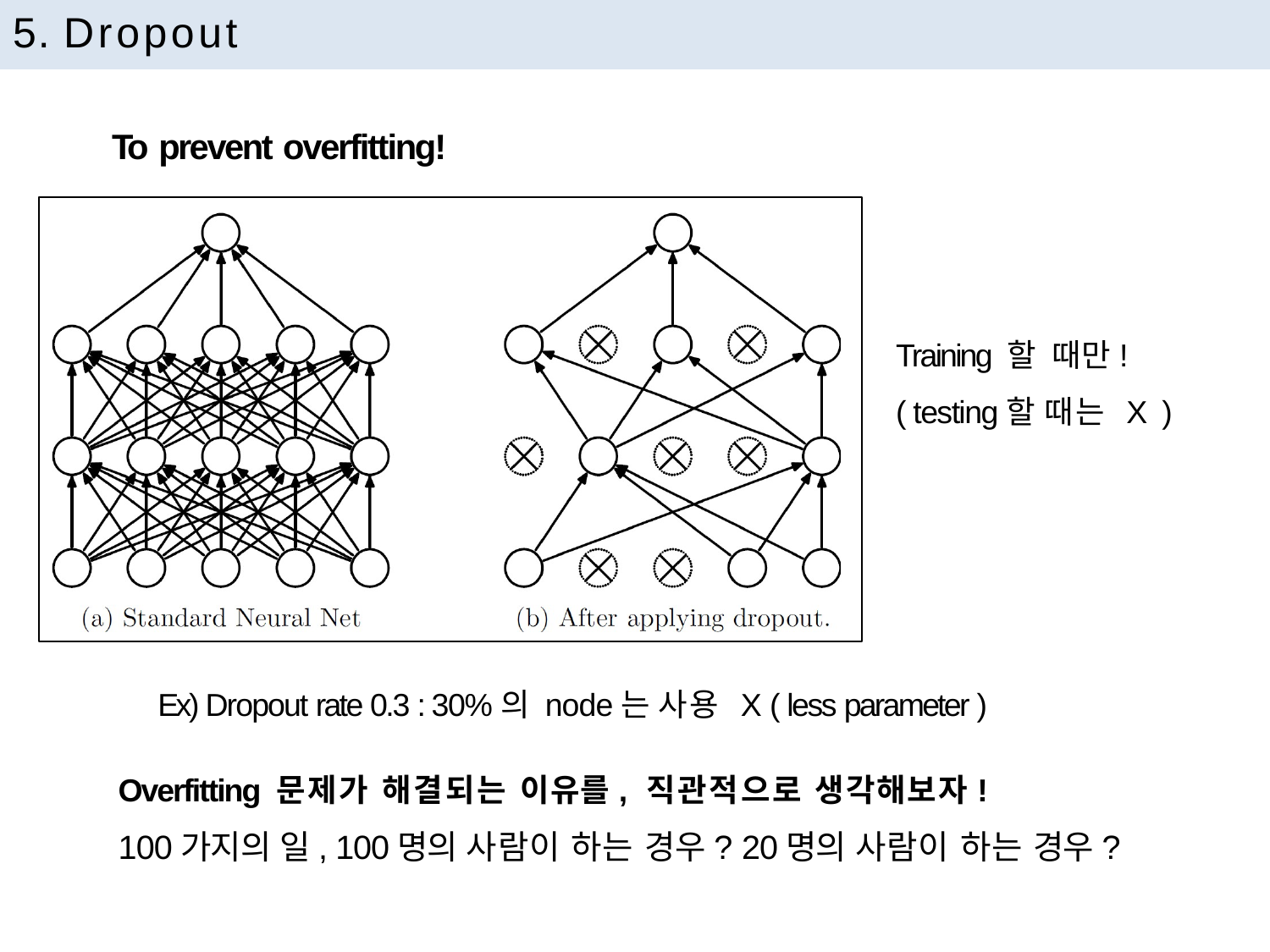

# 5. Dropout
To prevent overfitting!

Training 할 때만!
( testing할 때는 X )
Ex) Dropout rate 0.3 : 30%의 node는 사용 X ( less parameter )

Overfitting 문제가 해결되는 이유를, 직관적으로 생각해보자!
100가지의 일, 100명의 사람이 하는 경우? 20명의 사람이 하는 경우?